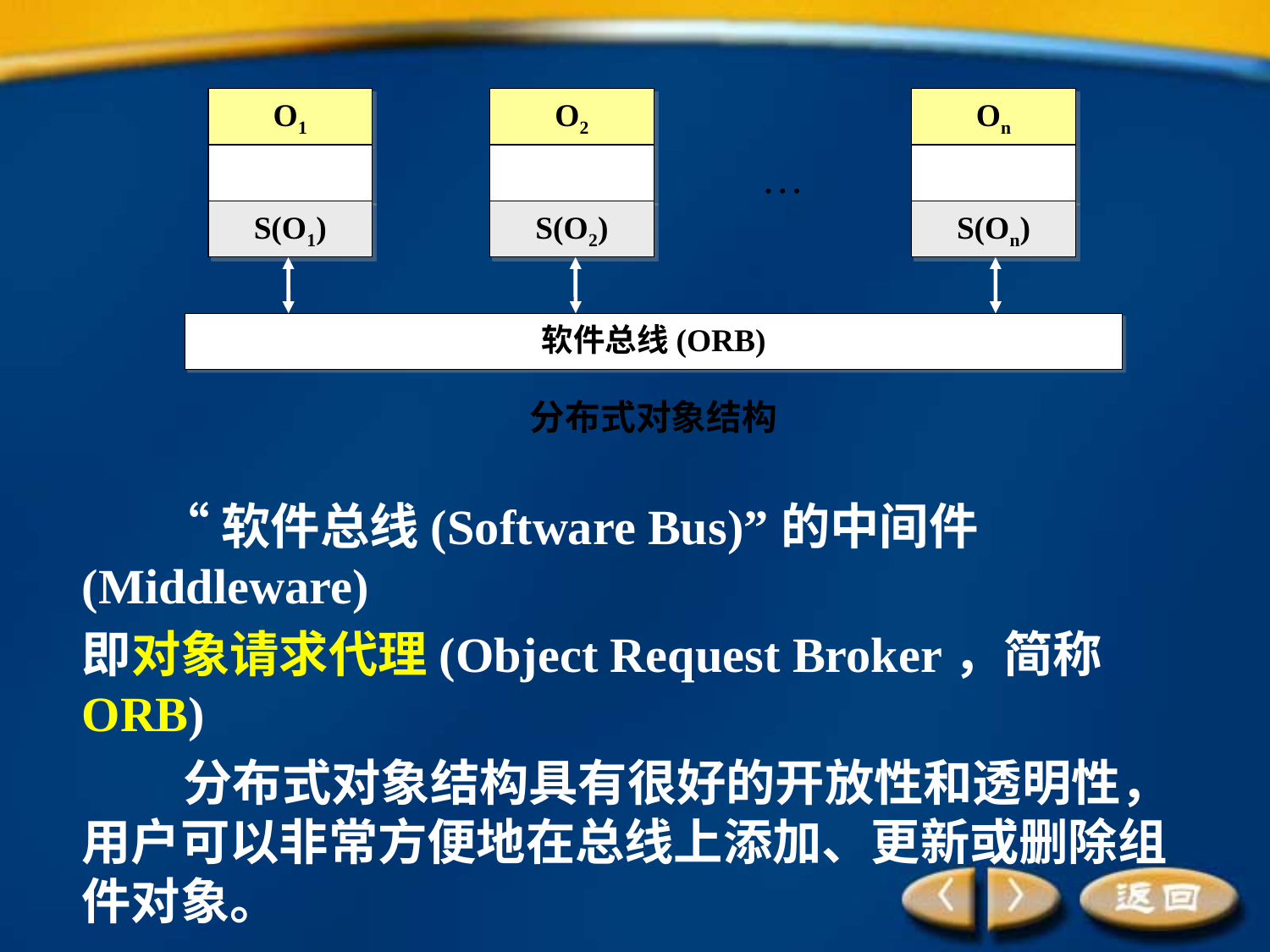

O1

S(O1)
O2

S(O2)
On

S(On)
…

软件总线(ORB)
分布式对象结构
       “软件总线(Software Bus)”的中间件(Middleware)
即对象请求代理(Object Request Broker，简称ORB)
        分布式对象结构具有很好的开放性和透明性，用户可以非常方便地在总线上添加、更新或删除组件对象。